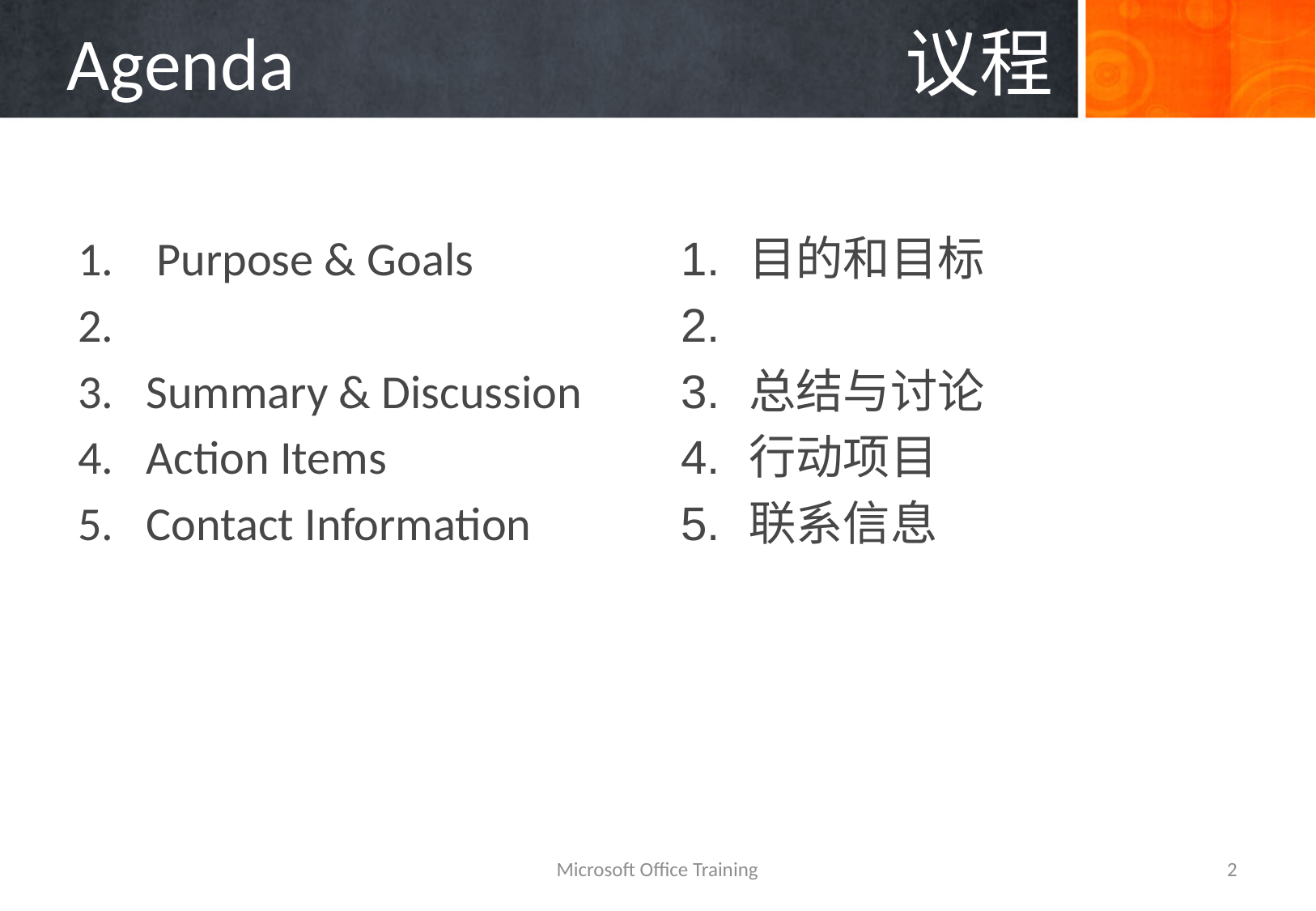

# Agenda	议程
目的和目标

总结与讨论
行动项目
联系信息
 Purpose & Goals

Summary & Discussion
Action Items
Contact Information
Microsoft Office Training
2